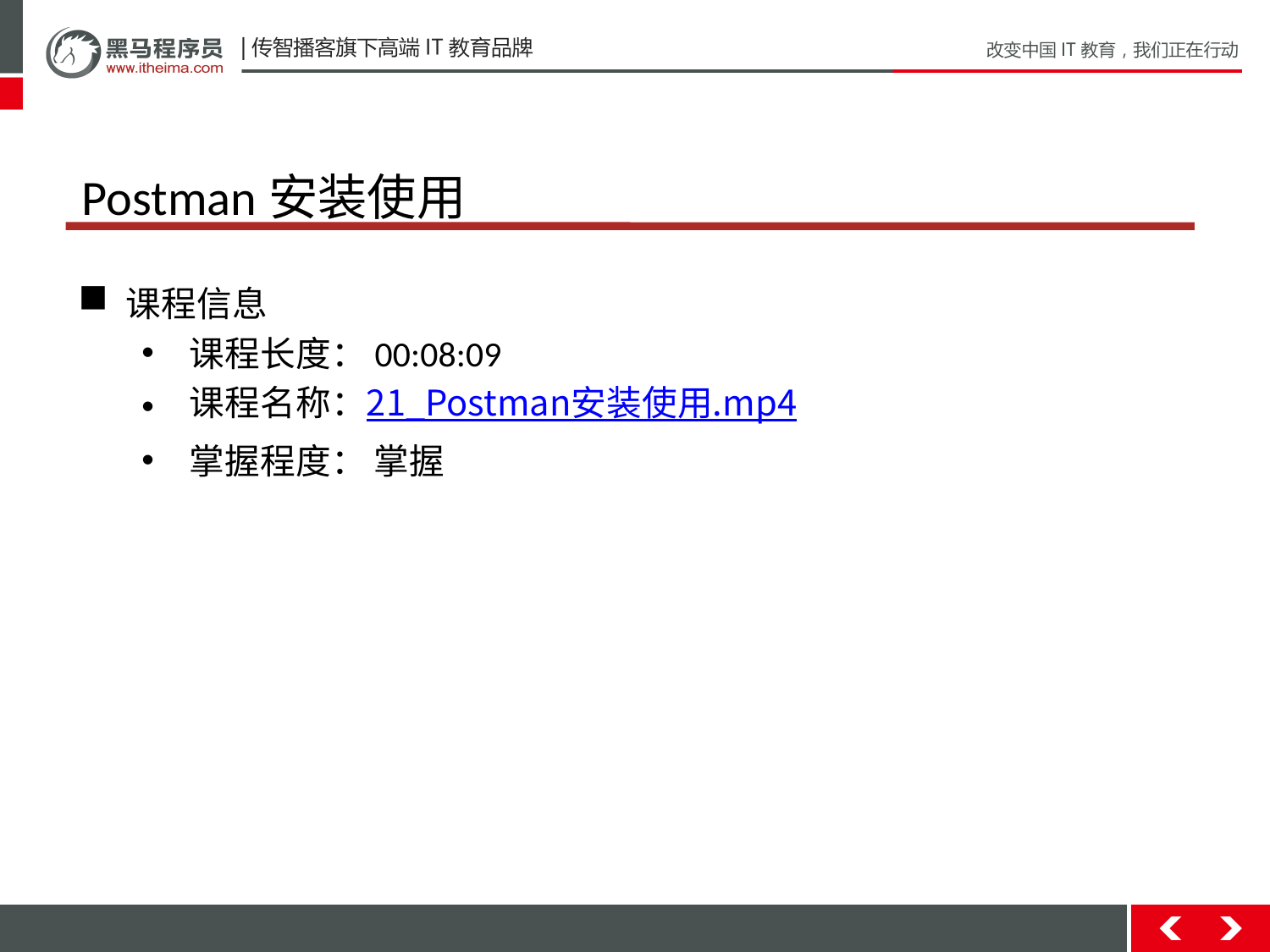

# Postman安装使用

课程信息
课程长度：00:08:09
课程名称：21_Postman安装使用.mp4
掌握程度： 掌握